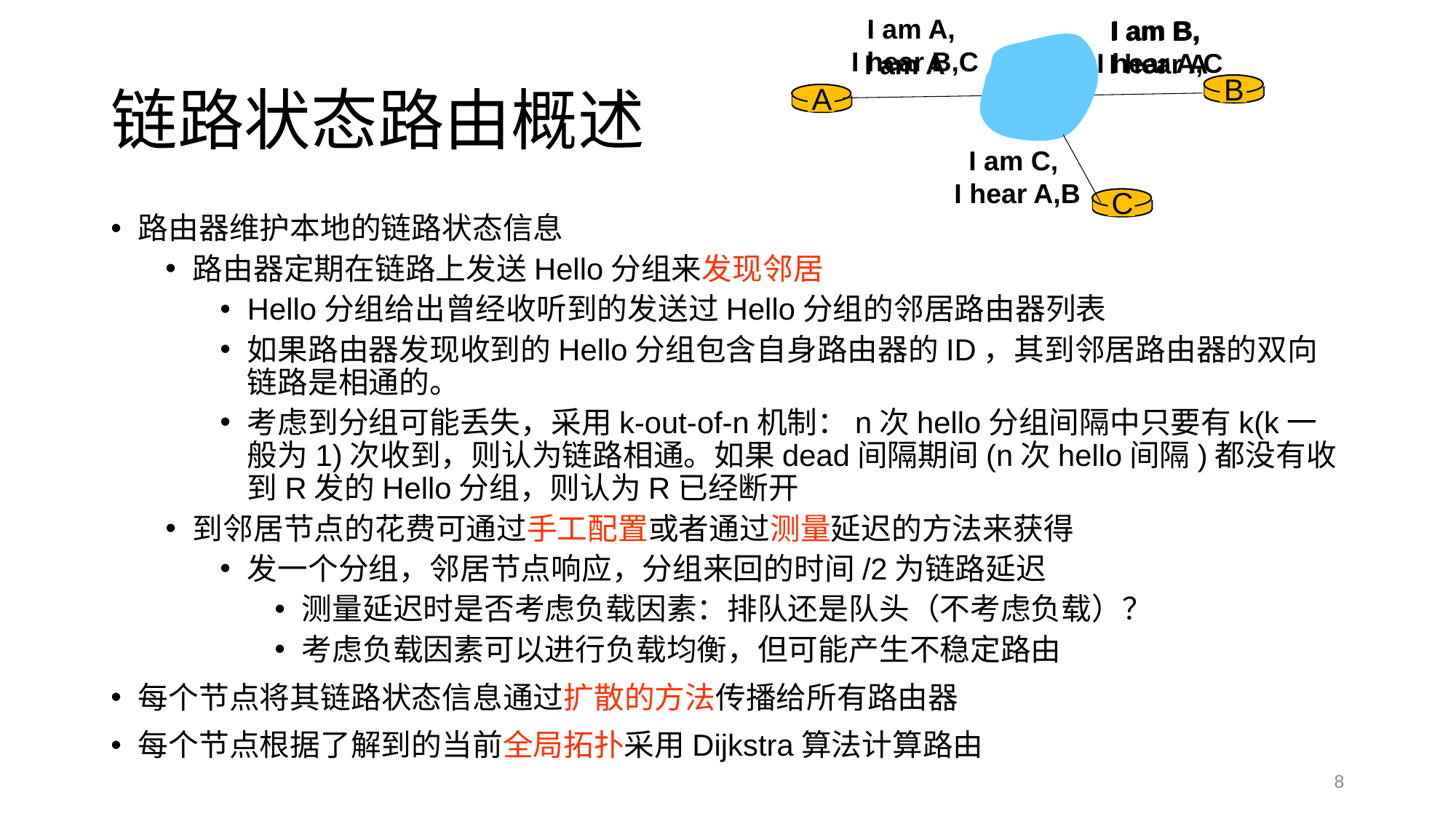

I am A,
I hear B,C
I am B,
I hear A,C
I am B,
I hear A

I am A
# 链路状态路由概述
B

A

I am C,
I hear A,B
C

路由器维护本地的链路状态信息
路由器定期在链路上发送Hello分组来发现邻居
Hello分组给出曾经收听到的发送过Hello分组的邻居路由器列表
如果路由器发现收到的Hello分组包含自身路由器的ID，其到邻居路由器的双向链路是相通的。
考虑到分组可能丢失，采用k-out-of-n机制：n次hello分组间隔中只要有k(k一般为1)次收到，则认为链路相通。如果dead间隔期间(n次hello间隔)都没有收到R发的Hello分组，则认为R已经断开
到邻居节点的花费可通过手工配置或者通过测量延迟的方法来获得
发一个分组，邻居节点响应，分组来回的时间/2为链路延迟
测量延迟时是否考虑负载因素：排队还是队头（不考虑负载）？
考虑负载因素可以进行负载均衡，但可能产生不稳定路由
每个节点将其链路状态信息通过扩散的方法传播给所有路由器
每个节点根据了解到的当前全局拓扑采用Dijkstra算法计算路由
8